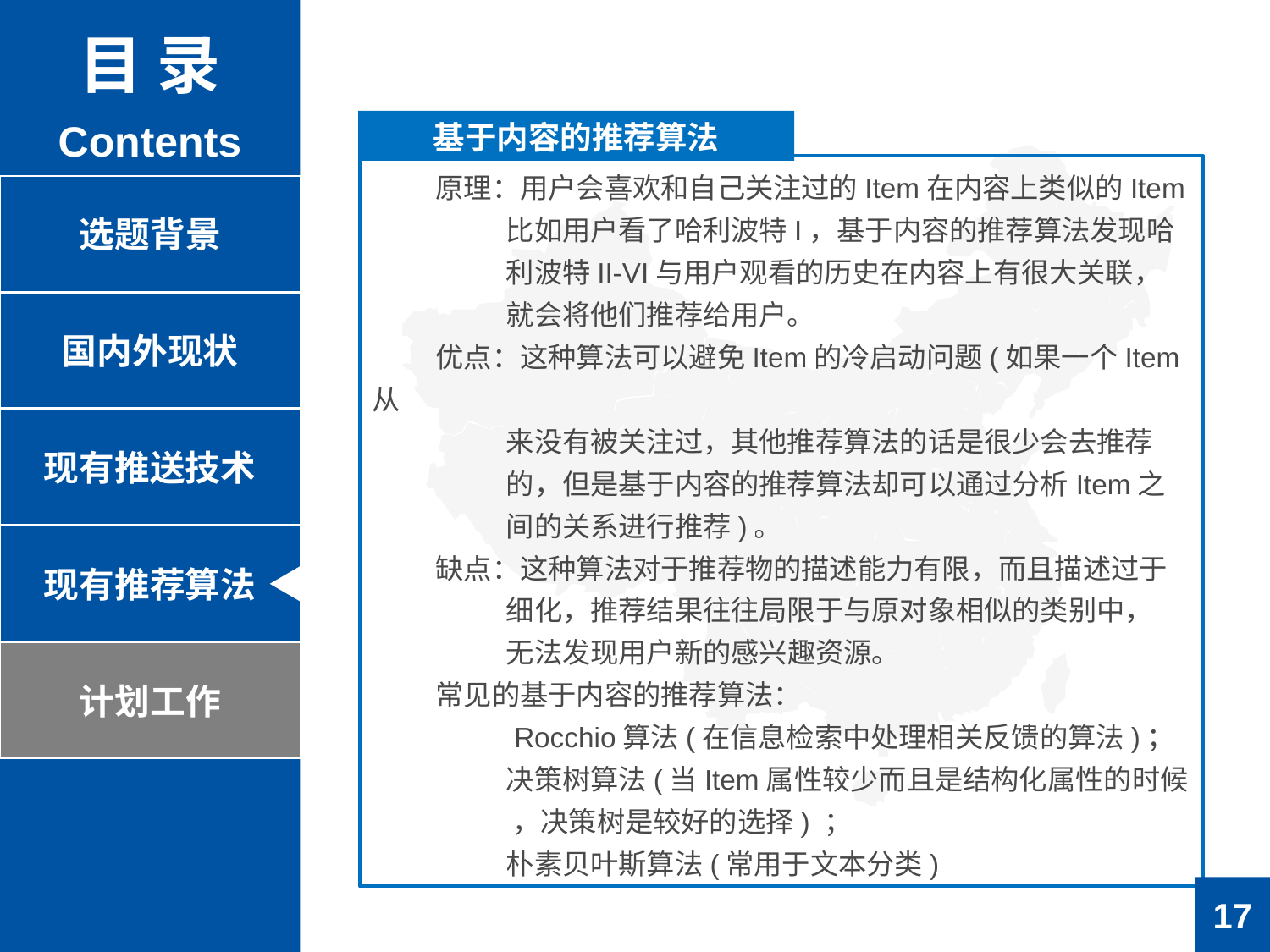

目 录
Contents
基于内容的推荐算法
原理：用户会喜欢和自己关注过的Item在内容上类似的Item
          比如用户看了哈利波特I，基于内容的推荐算法发现哈
          利波特II-VI与用户观看的历史在内容上有很大关联，
          就会将他们推荐给用户。
优点：这种算法可以避免Item的冷启动问题(如果一个Item从
          来没有被关注过，其他推荐算法的话是很少会去推荐
          的，但是基于内容的推荐算法却可以通过分析Item之
          间的关系进行推荐)。
缺点：这种算法对于推荐物的描述能力有限，而且描述过于
          细化，推荐结果往往局限于与原对象相似的类别中，
          无法发现用户新的感兴趣资源。
常见的基于内容的推荐算法：
          Rocchio算法(在信息检索中处理相关反馈的算法)；
          决策树算法(当Item属性较少而且是结构化属性的时候
           ，决策树是较好的选择) ；
          朴素贝叶斯算法(常用于文本分类)
选题背景
国内外现状
现有推送技术
现有推荐算法

计划工作
17